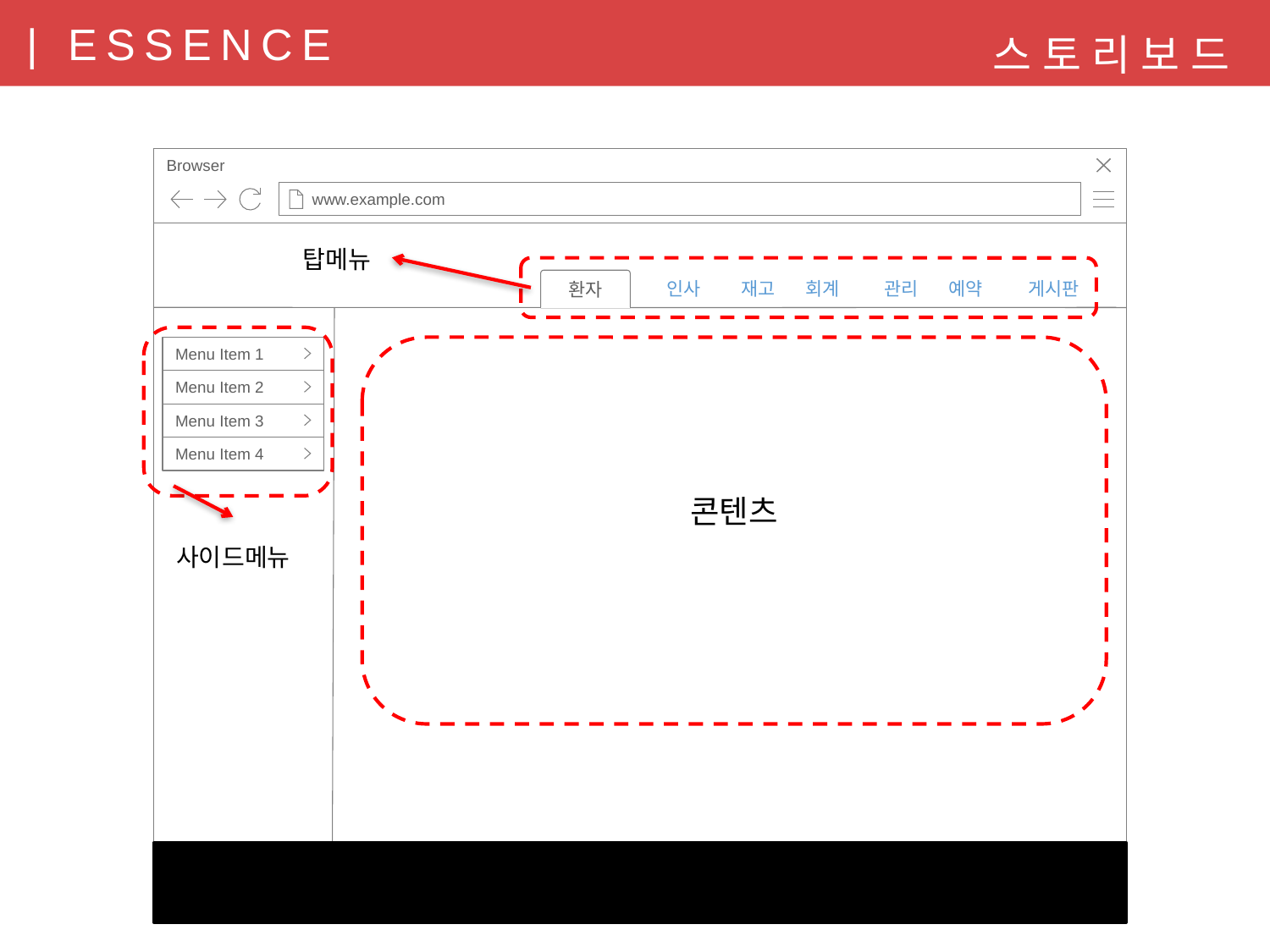

스토리보드
Browser

www.example.com

탑메뉴

환자
인사        재고      회계         관리      예약         게시판

Menu Item 1

Menu Item 2

Menu Item 3

Menu Item 4

콘텐츠
사이드메뉴